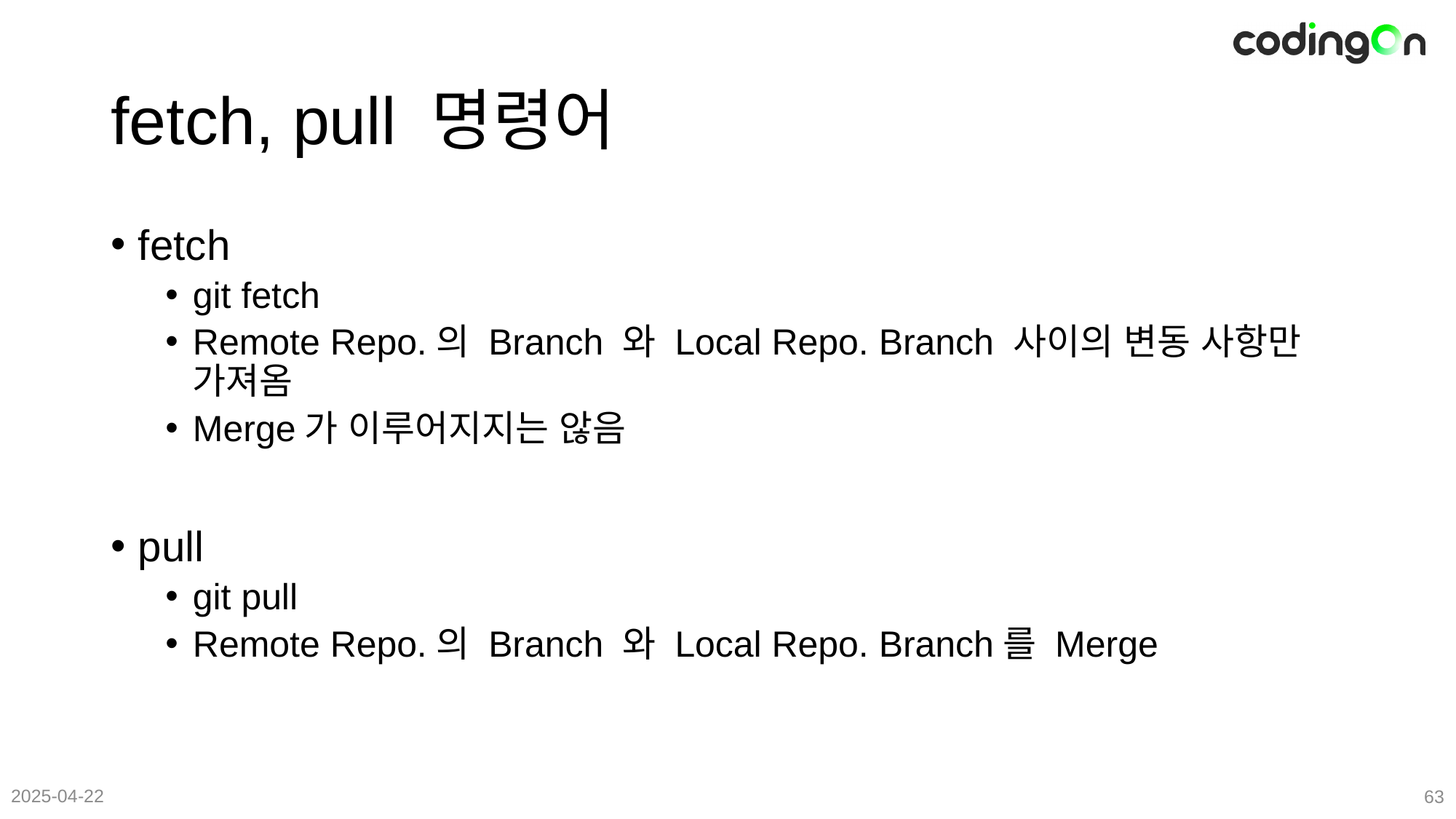

# fetch, pull 명령어
fetch
git fetch
Remote Repo.의 Branch 와 Local Repo. Branch 사이의 변동 사항만 가져옴
Merge가 이루어지지는 않음

pull
git pull
Remote Repo.의 Branch 와 Local Repo. Branch를 Merge
2025-04-22
63